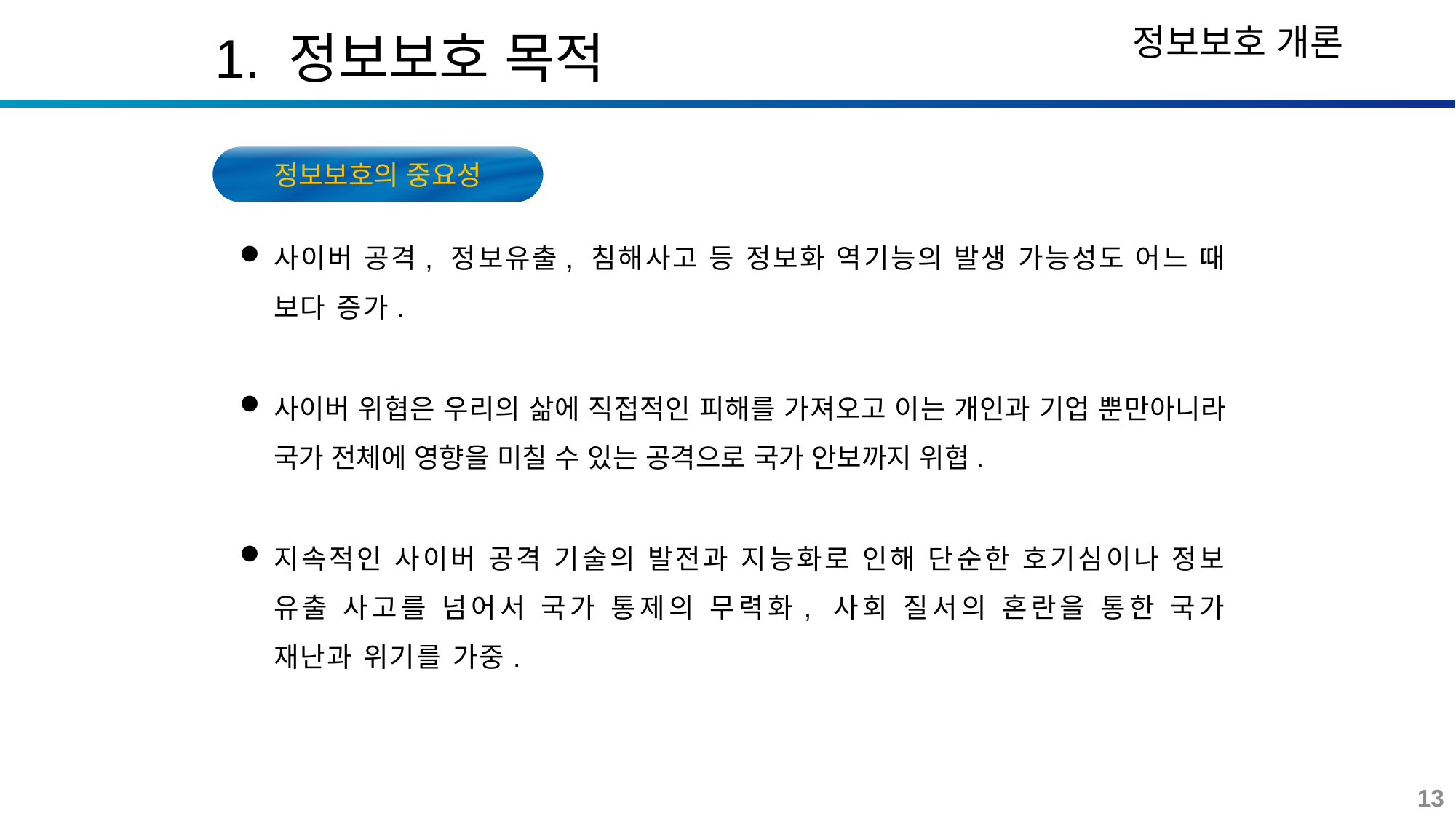

1. 정보보호 목적
정보보호의 중요성

사이버 공격, 정보유출, 침해사고 등 정보화 역기능의 발생 가능성도 어느 때 보다 증가.

사이버 위협은 우리의 삶에 직접적인 피해를 가져오고 이는 개인과 기업 뿐만아니라 국가 전체에 영향을 미칠 수 있는 공격으로 국가 안보까지 위협.

지속적인 사이버 공격 기술의 발전과 지능화로 인해 단순한 호기심이나 정보 유출 사고를 넘어서 국가 통제의 무력화, 사회 질서의 혼란을 통한 국가 재난과 위기를 가중.

13